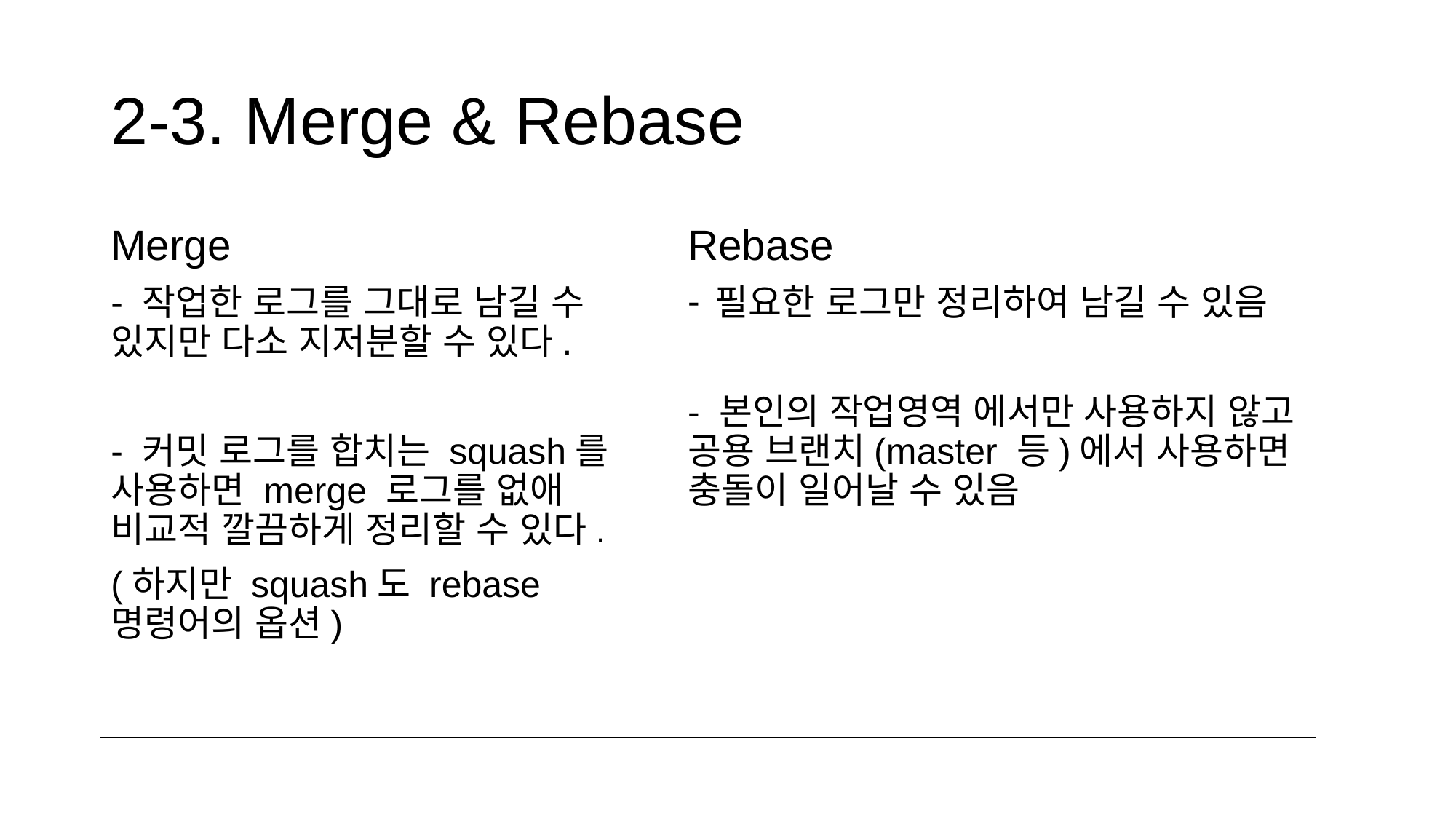

# 2-3. Merge & Rebase
Merge
- 작업한 로그를 그대로 남길 수 있지만 다소 지저분할 수 있다.

- 커밋 로그를 합치는 squash를 사용하면 merge 로그를 없애 비교적 깔끔하게 정리할 수 있다.
(하지만 squash도 rebase 명령어의 옵션)
Rebase
필요한 로그만 정리하여 남길 수 있음

- 본인의 작업영역 에서만 사용하지 않고 공용 브랜치(master 등)에서 사용하면 충돌이 일어날 수 있음